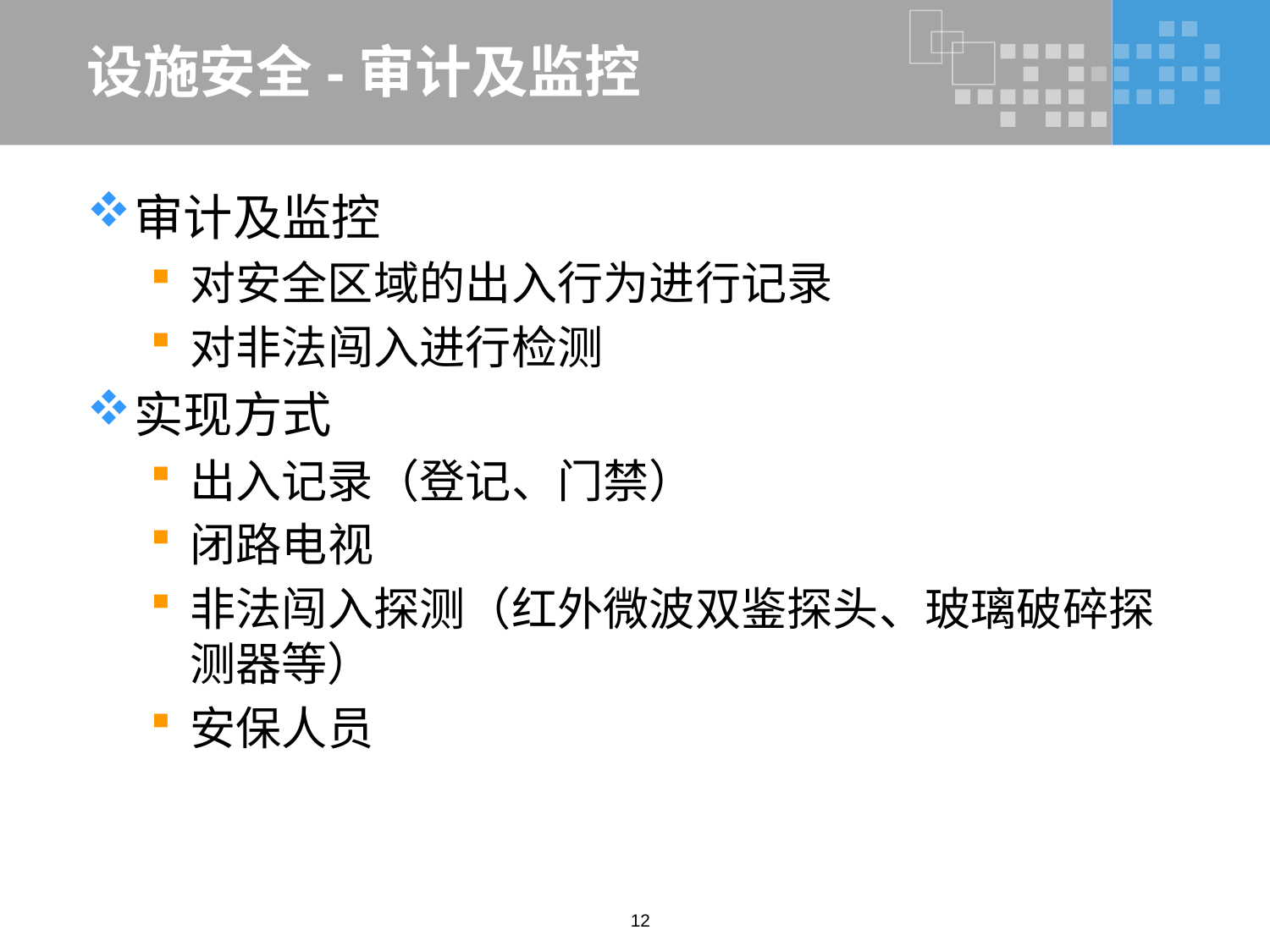

# 设施安全-审计及监控
审计及监控
对安全区域的出入行为进行记录
对非法闯入进行检测
实现方式
出入记录（登记、门禁）
闭路电视
非法闯入探测（红外微波双鉴探头、玻璃破碎探测器等）
安保人员
12